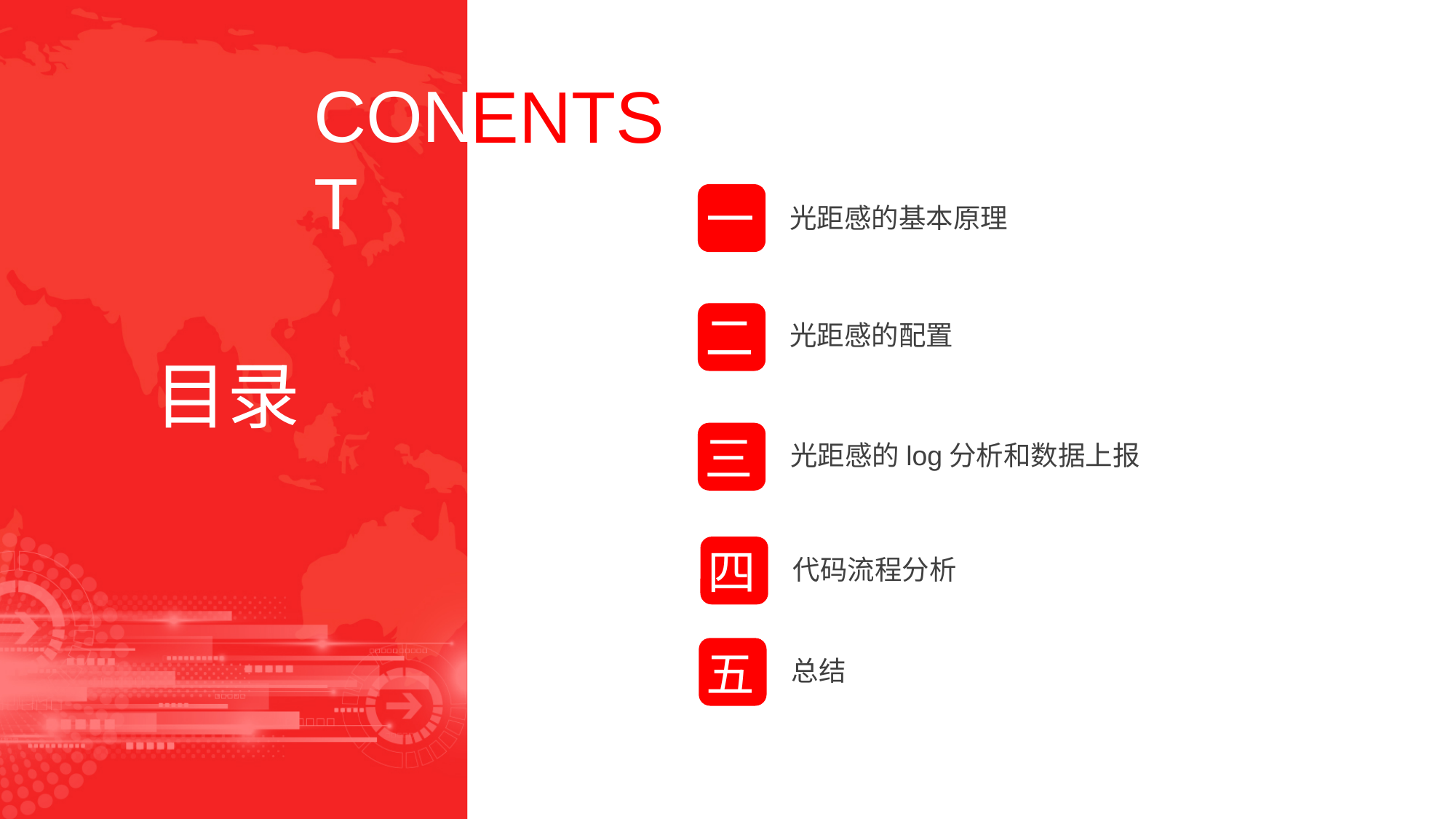

CONT
ENTS
一

光距感的基本原理
二

光距感的配置
目录
三

光距感的log分析和数据上报
四

代码流程分析
五

总结